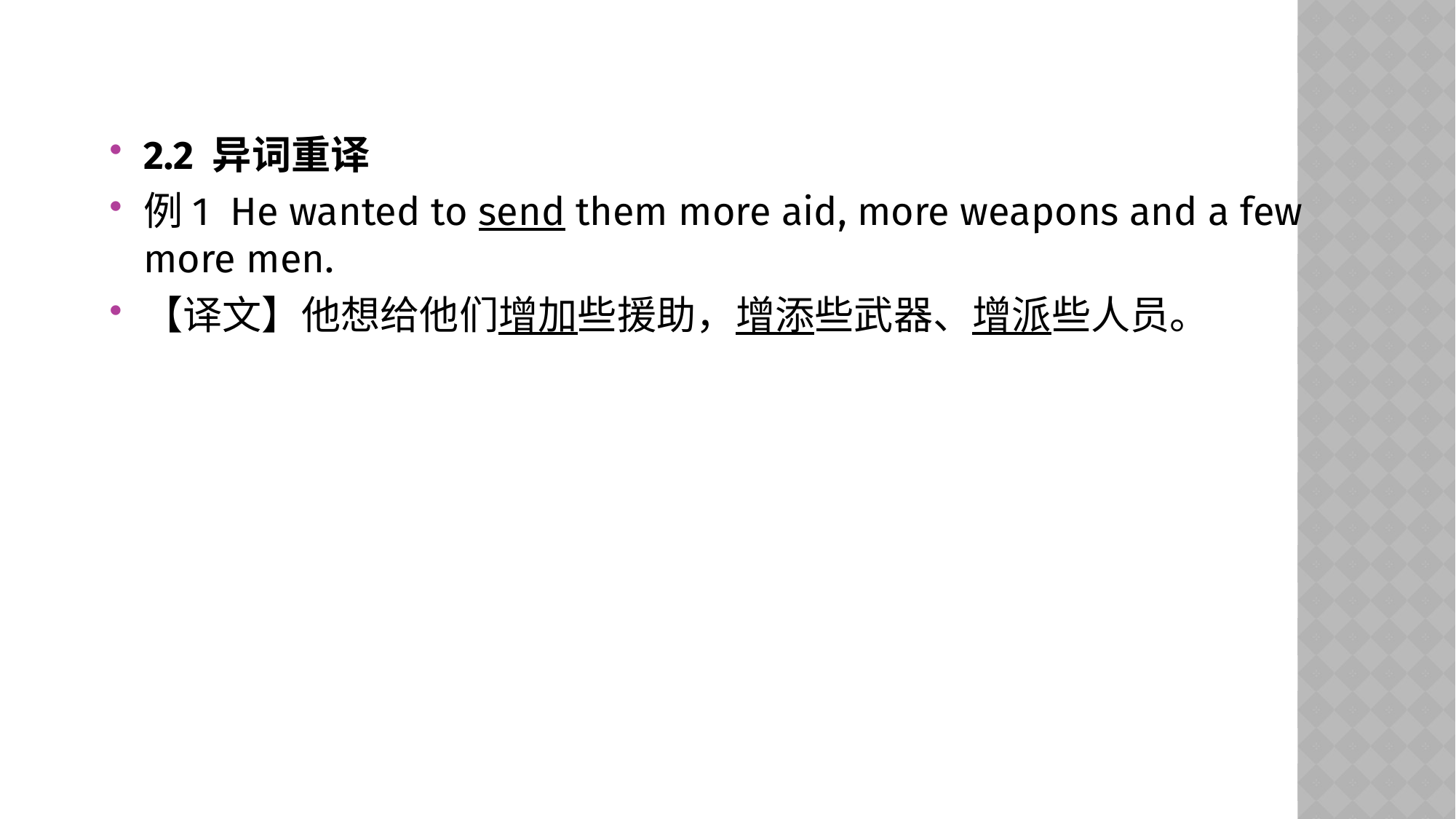

2.2 异词重译
例1  He wanted to send them more aid, more weapons and a few more men.
【译文】他想给他们增加些援助，增添些武器、增派些人员。